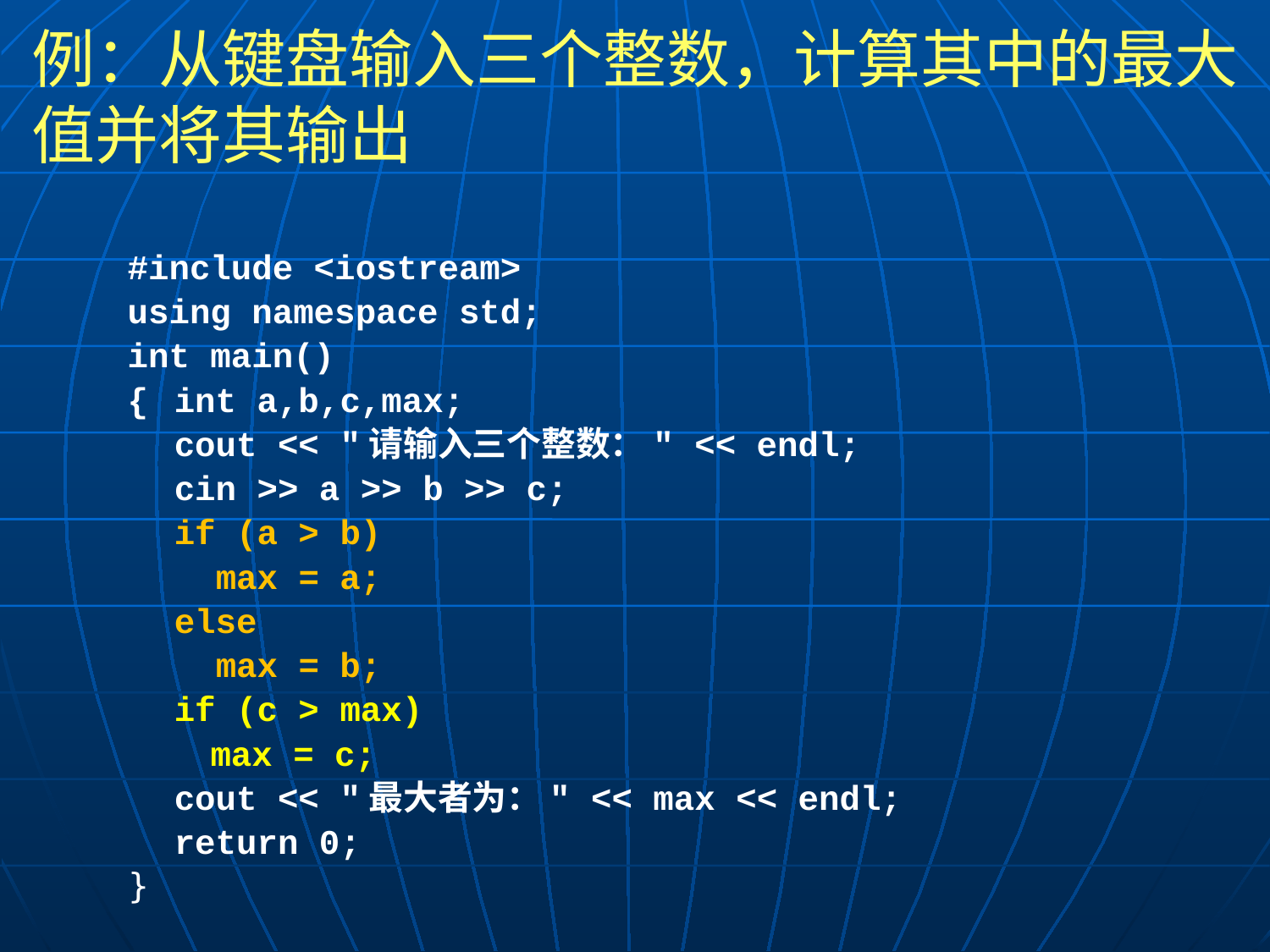

# 例：从键盘输入三个整数，计算其中的最大值并将其输出
#include <iostream>
using namespace std;
int main()
{	int a,b,c,max;
	cout << "请输入三个整数：" << endl;
	cin >> a >> b >> c;
	if (a > b)
	  max = a;
	else
	  max = b;
	if (c > max)
    max = c;
	cout << "最大者为：" << max << endl;
	return 0;
}